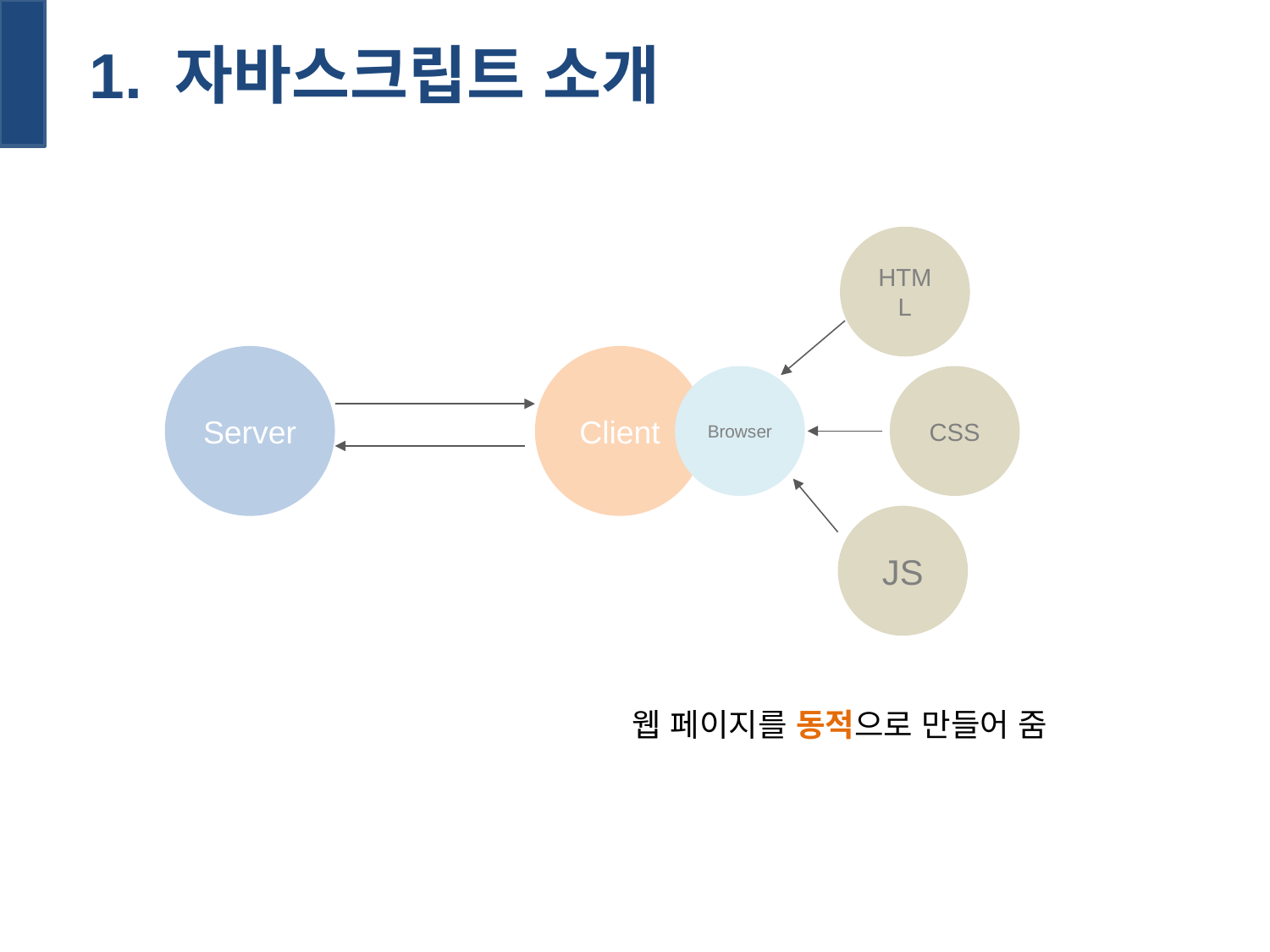

ㅊ
# 1. 자바스크립트 소개
HTML
Server
Client
Browser
CSS
JS
웹 페이지를 동적으로 만들어 줌